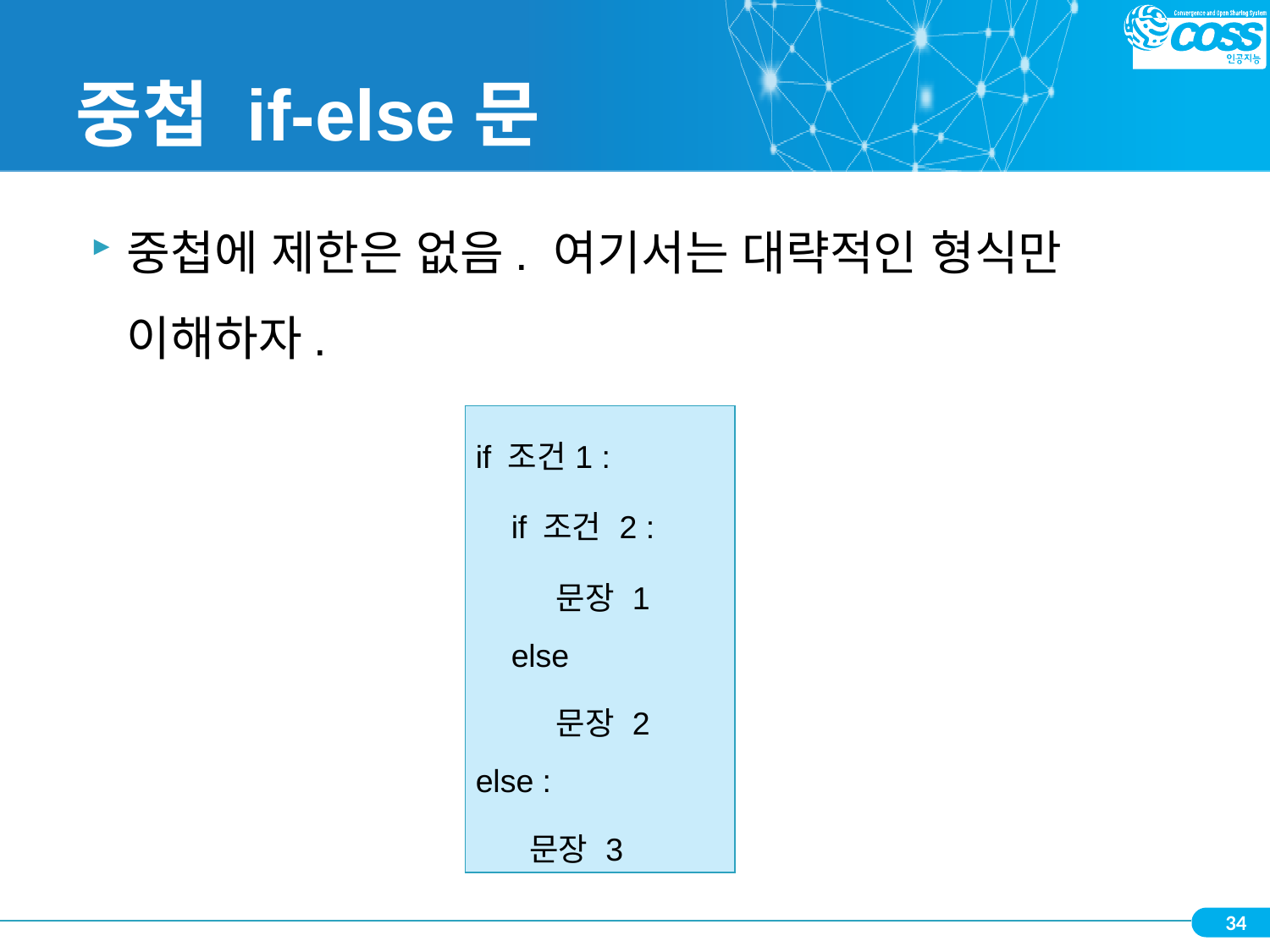

# 중첩 if-else문
중첩에 제한은 없음. 여기서는 대략적인 형식만 이해하자.
| if 조건1 : if 조건 2 : 문장 1 else 문장 2 else : 문장 3 |
| --- |